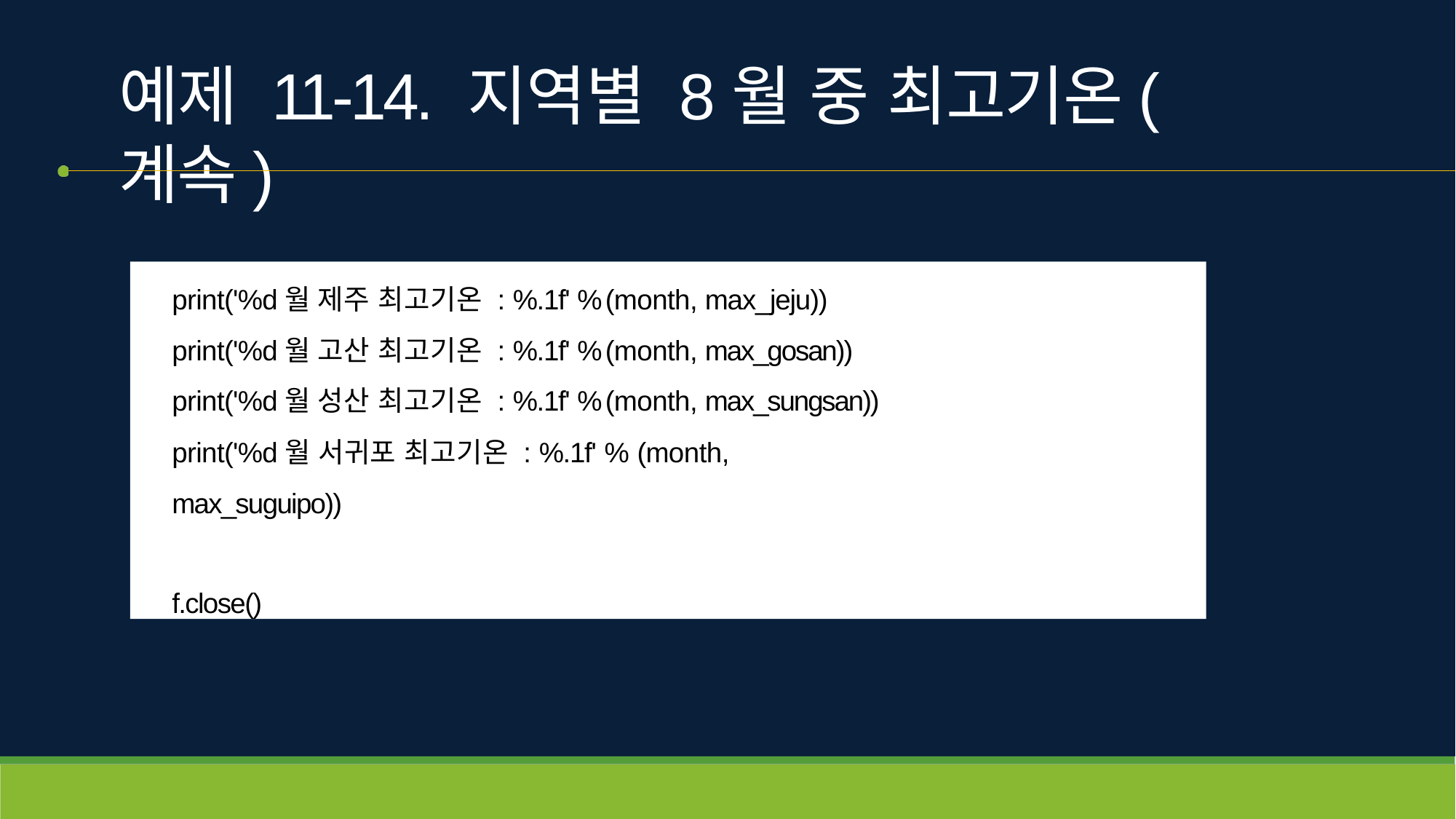

# 예제 11-14. 지역별 8월 중 최고기온(계속)

print('%d월 제주 최고기온 : %.1f' % (month, max_jeju))  print('%d월 고산 최고기온 : %.1f' % (month, max_gosan))  print('%d월 성산 최고기온 : %.1f' % (month, max_sungsan))  print('%d월 서귀포 최고기온 : %.1f' % (month, max_suguipo))

f.close()